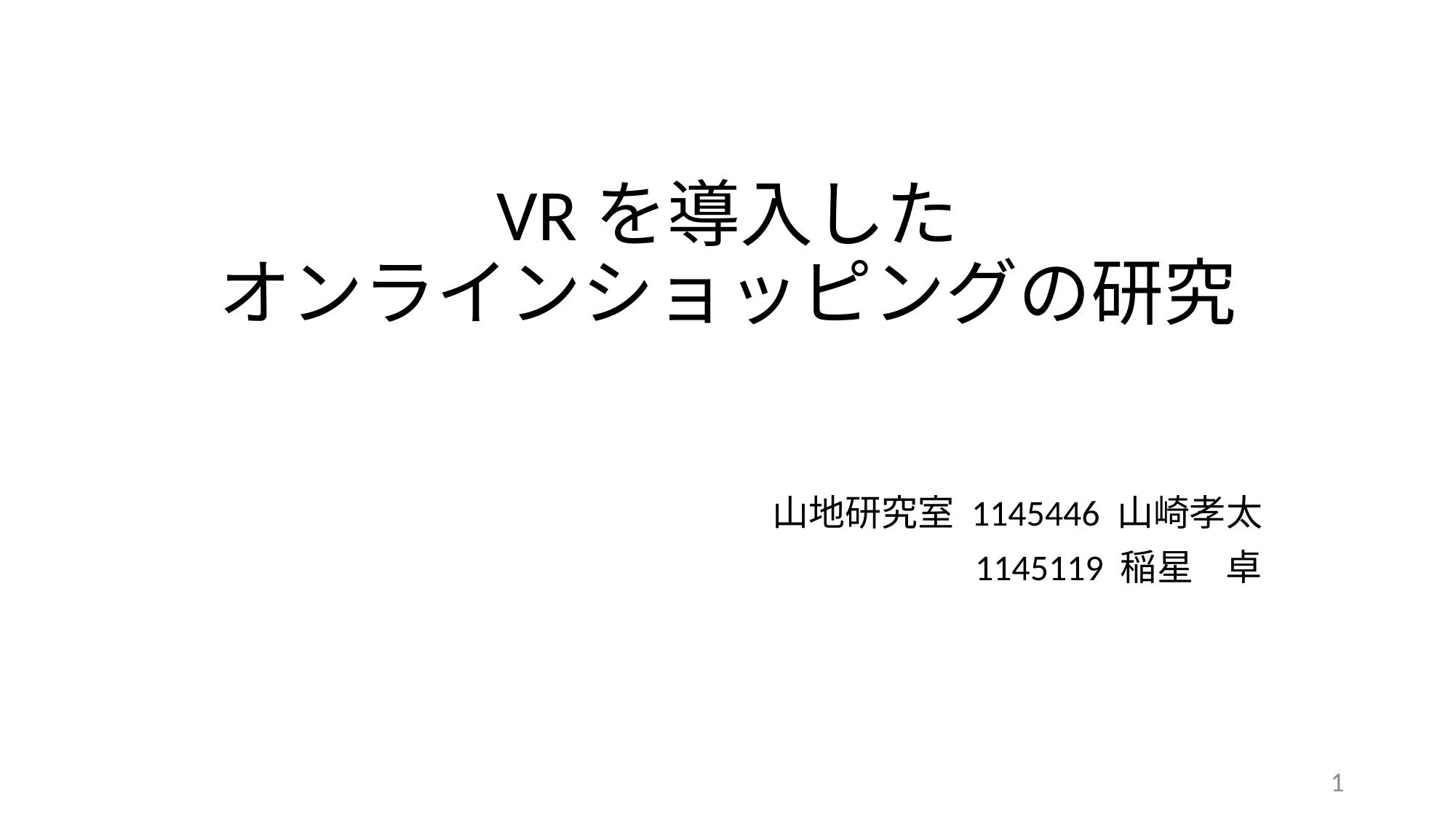

# VRを導入した オンラインショッピングの研究

山地研究室 1145446 山崎孝太
1145119 稲星    卓
1